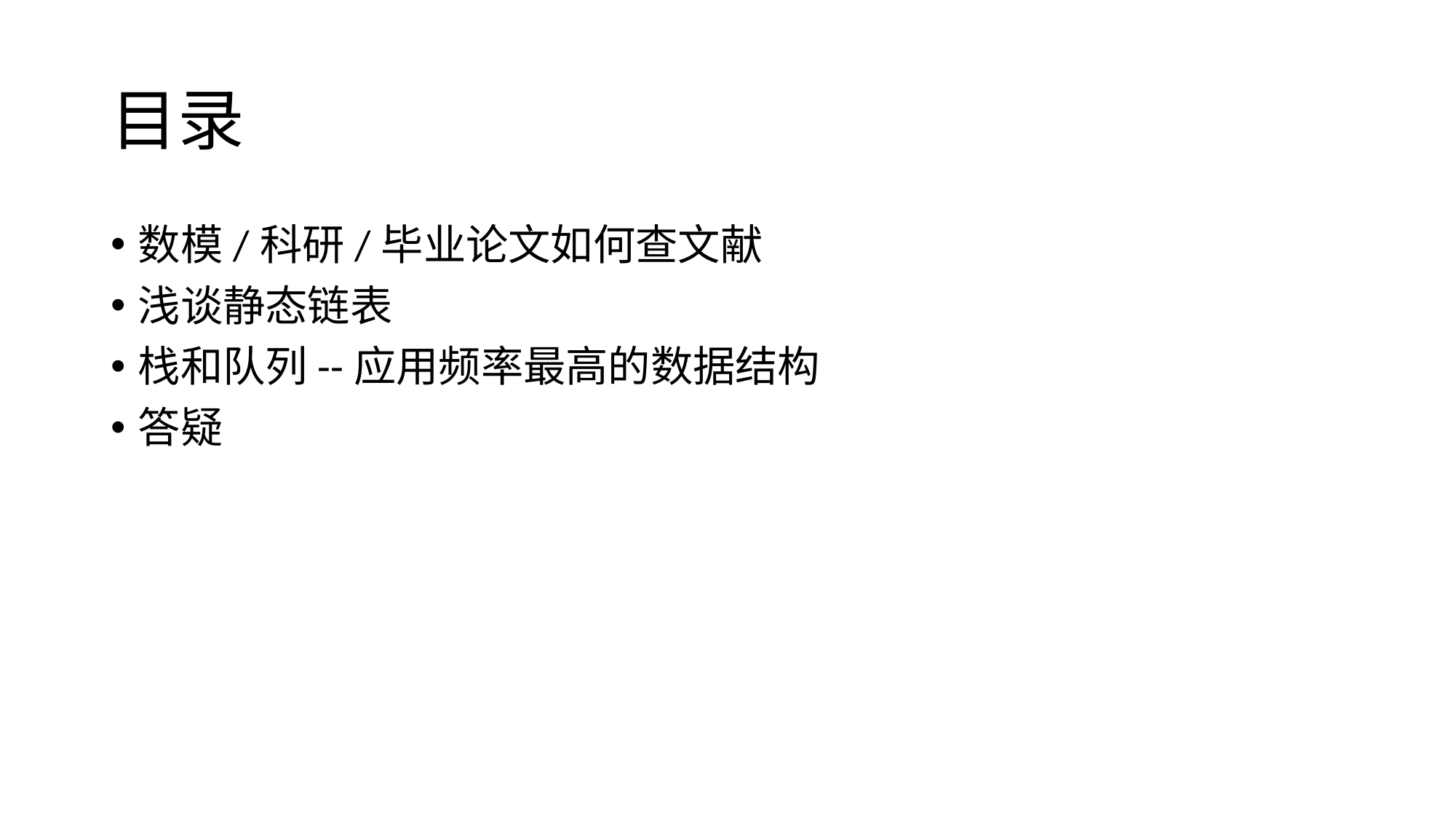

# 目录
数模/科研/毕业论文如何查文献
浅谈静态链表
栈和队列--应用频率最高的数据结构
答疑